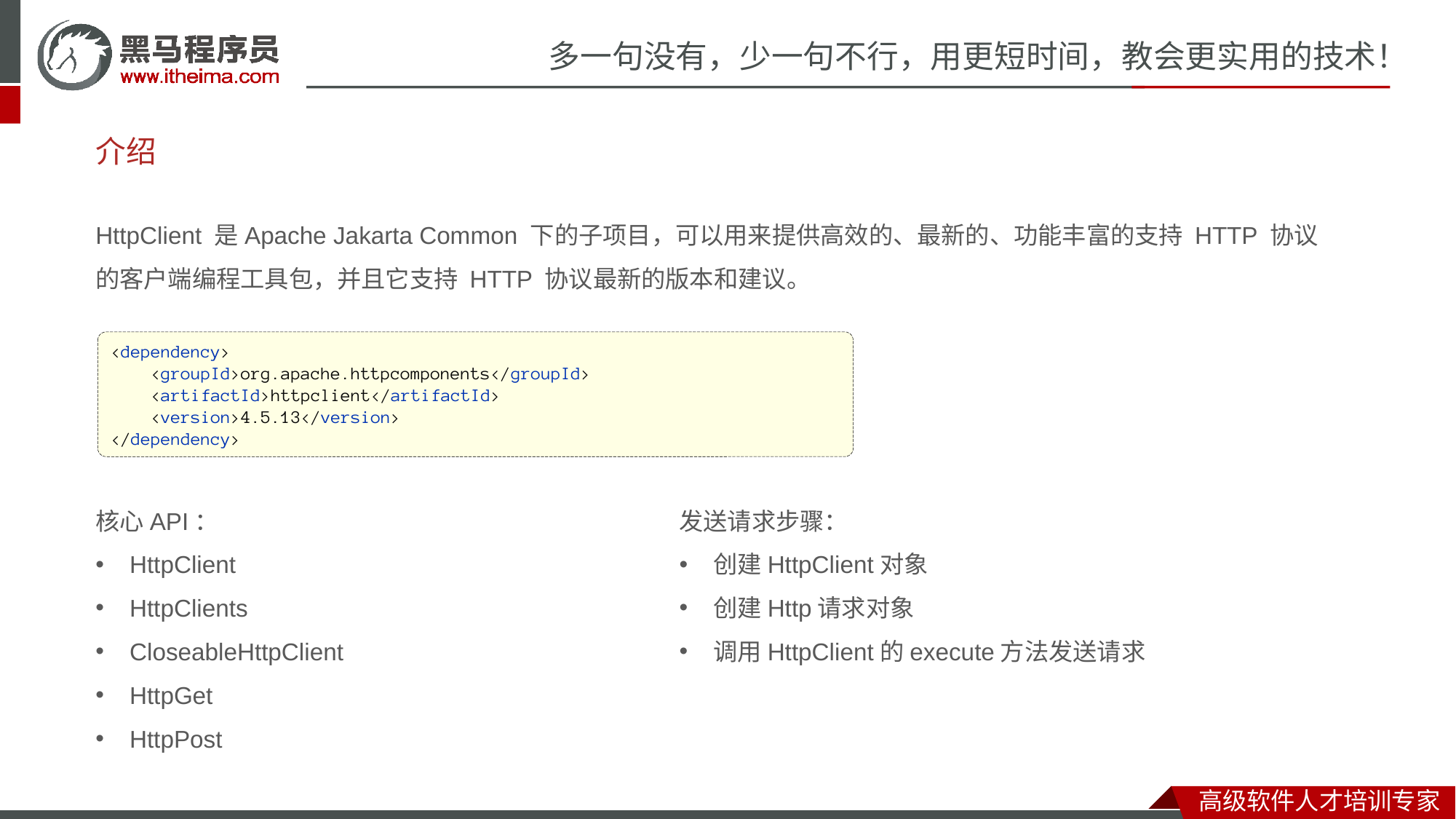

# 介绍
HttpClient 是Apache Jakarta Common 下的子项目，可以用来提供高效的、最新的、功能丰富的支持 HTTP 协议的客户端编程工具包，并且它支持 HTTP 协议最新的版本和建议。
<dependency>
    <groupId>org.apache.httpcomponents</groupId>
    <artifactId>httpclient</artifactId>
    <version>4.5.13</version>
</dependency>
核心API：
HttpClient
HttpClients
CloseableHttpClient
HttpGet
HttpPost

发送请求步骤：
创建HttpClient对象
创建Http请求对象
调用HttpClient的execute方法发送请求